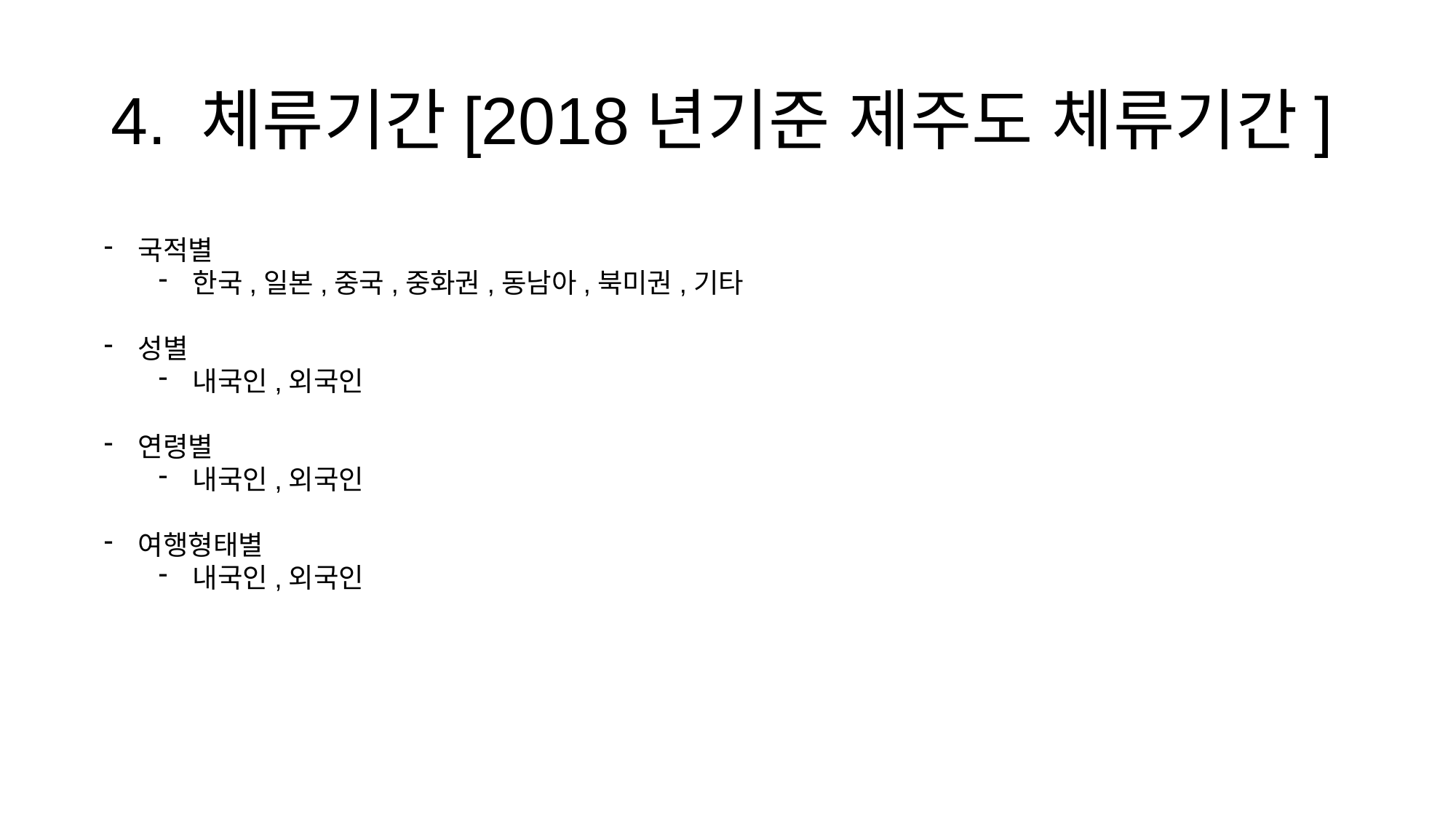

# 4. 체류기간[2018년기준 제주도 체류기간]
국적별
한국,일본,중국,중화권,동남아,북미권,기타

성별
내국인,외국인

연령별
내국인,외국인

여행형태별
내국인,외국인